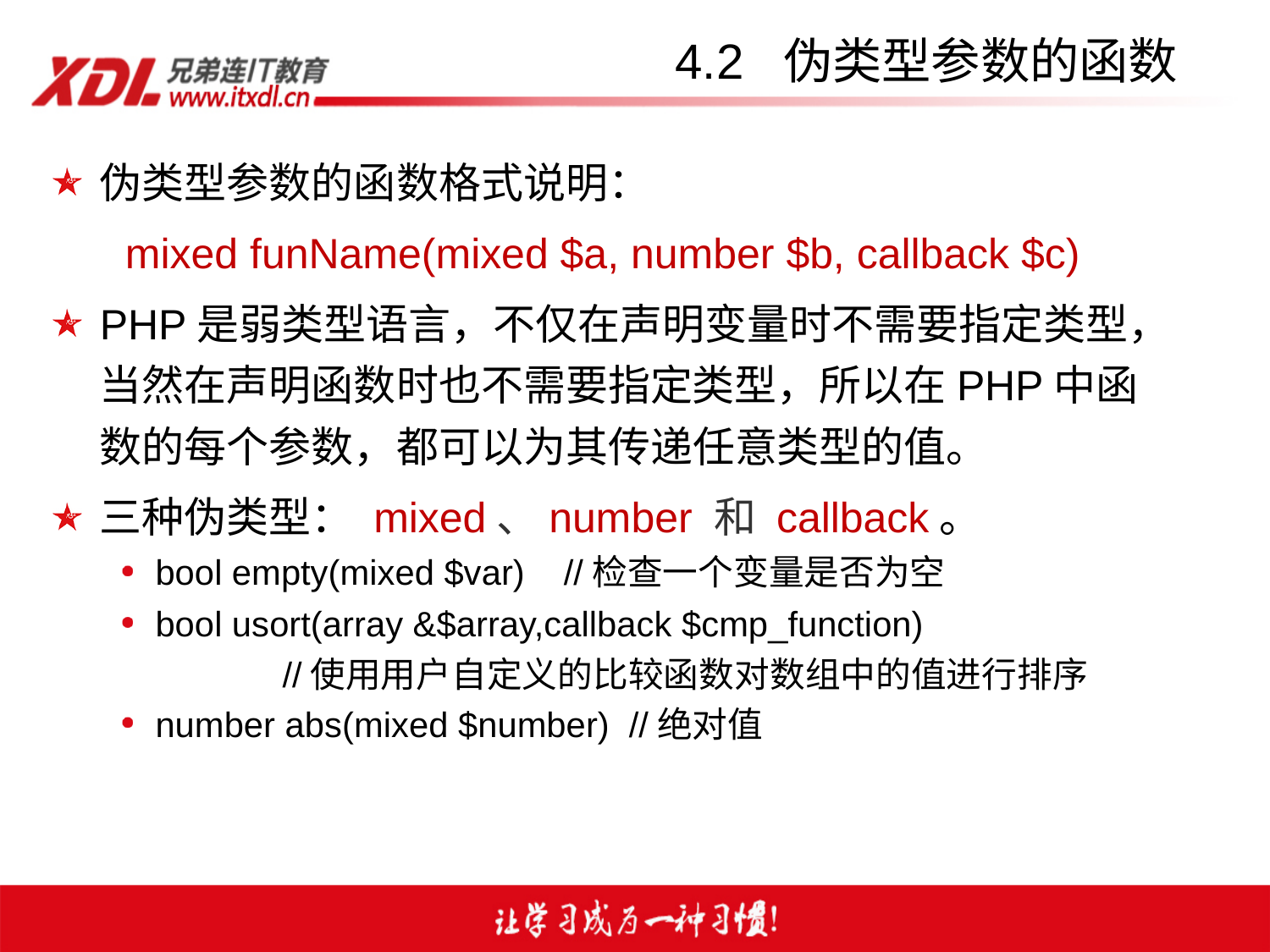

# 4.2  伪类型参数的函数
伪类型参数的函数格式说明：
	  mixed funName(mixed $a, number $b, callback $c)
PHP是弱类型语言，不仅在声明变量时不需要指定类型，当然在声明函数时也不需要指定类型，所以在PHP中函数的每个参数，都可以为其传递任意类型的值。
三种伪类型： mixed、number 和 callback。
bool empty(mixed $var)    //检查一个变量是否为空
bool usort(array &$array,callback $cmp_function)
		//使用用户自定义的比较函数对数组中的值进行排序
number abs(mixed $number)  //绝对值